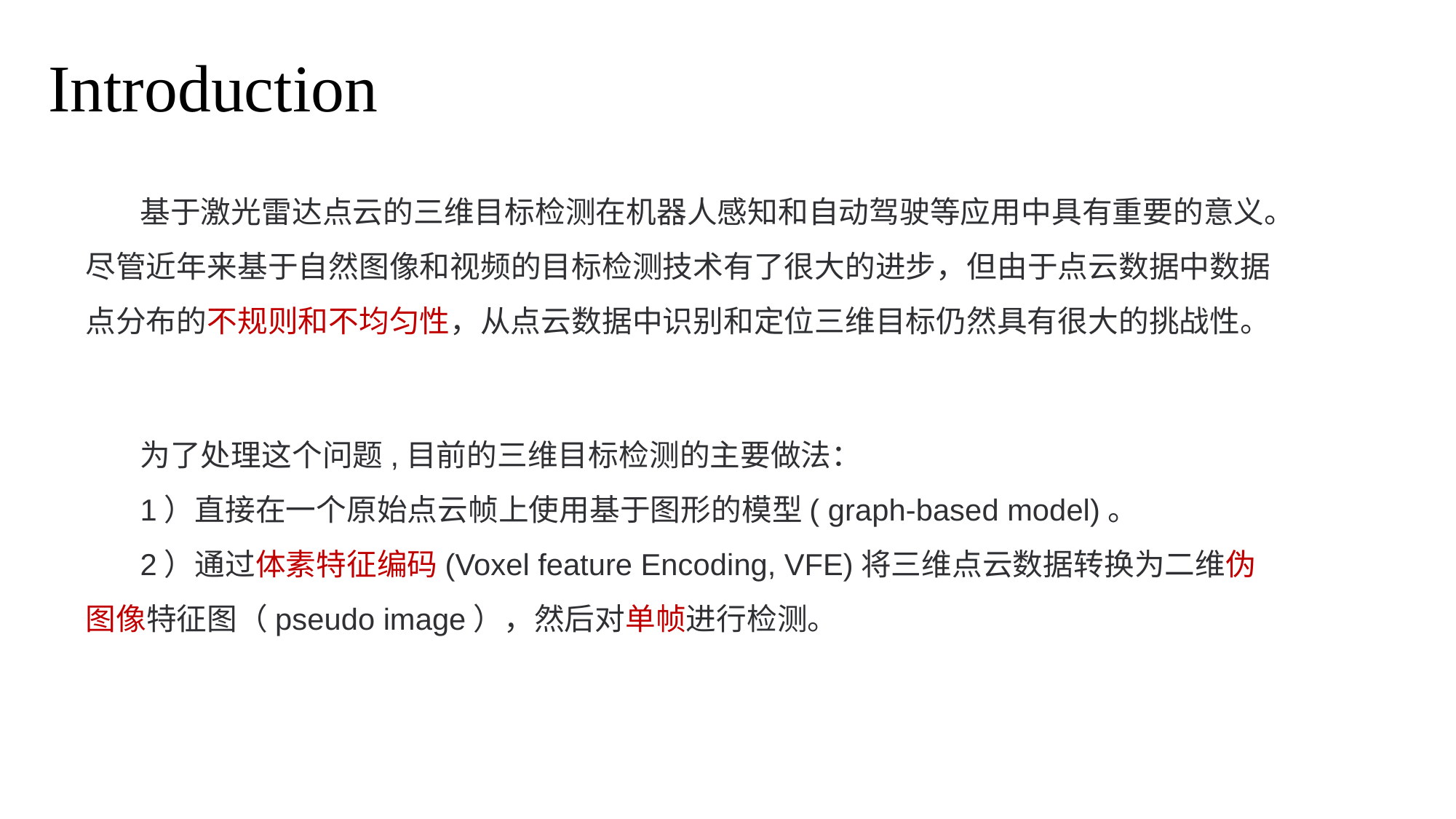

Introduction
基于激光雷达点云的三维目标检测在机器人感知和自动驾驶等应用中具有重要的意义。尽管近年来基于自然图像和视频的目标检测技术有了很大的进步，但由于点云数据中数据点分布的不规则和不均匀性，从点云数据中识别和定位三维目标仍然具有很大的挑战性。
为了处理这个问题,目前的三维目标检测的主要做法：
1）直接在一个原始点云帧上使用基于图形的模型( graph-based model)。
2）通过体素特征编码(Voxel feature Encoding, VFE)将三维点云数据转换为二维伪图像特征图（pseudo image），然后对单帧进行检测。